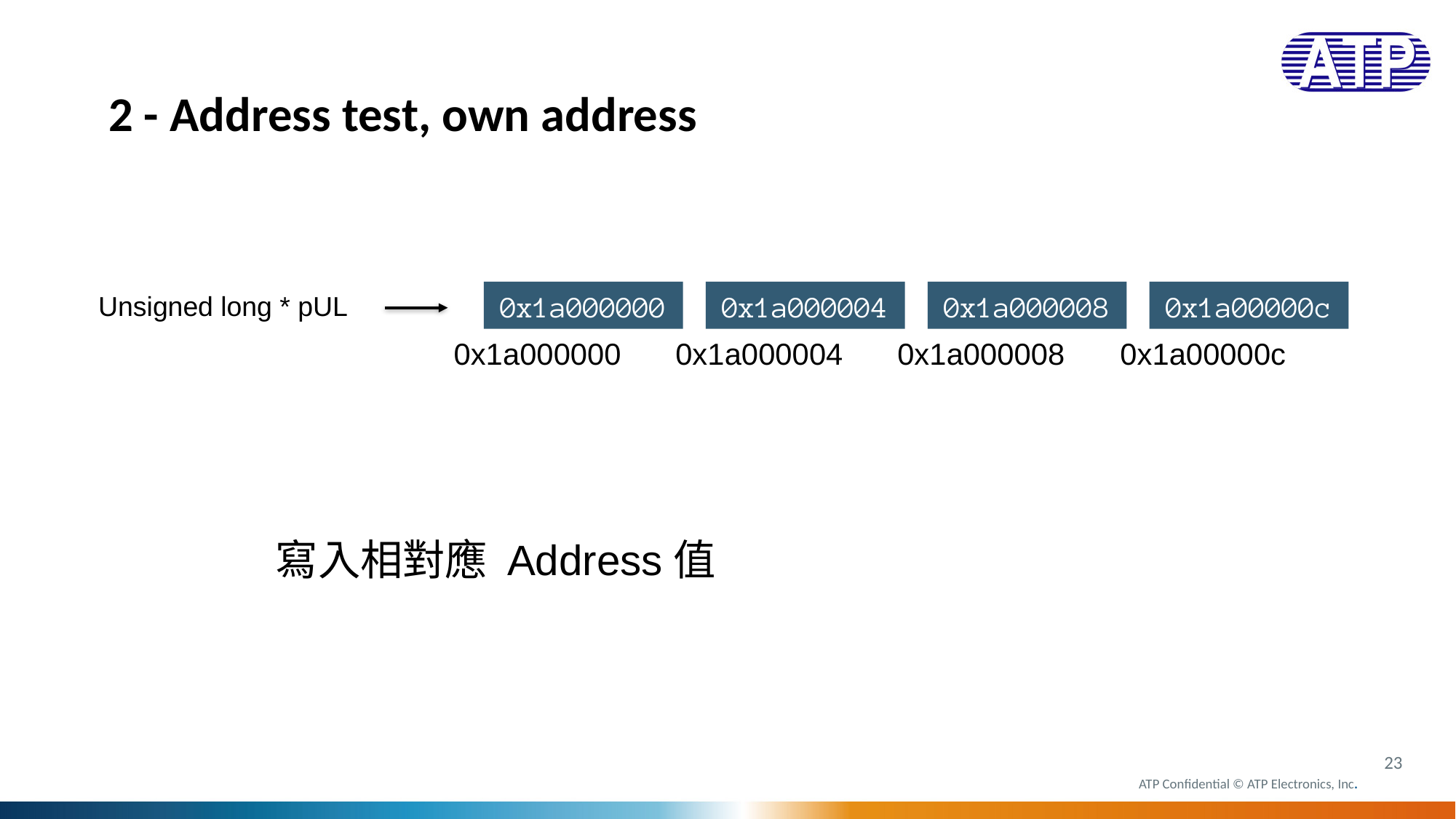

2 - Address test, own address
0x1a000000
0x1a000004
0x1a000008
0x1a00000c
Unsigned long * pUL
0x1a000000
0x1a000004
0x1a000008
0x1a00000c
寫入相對應 Address值